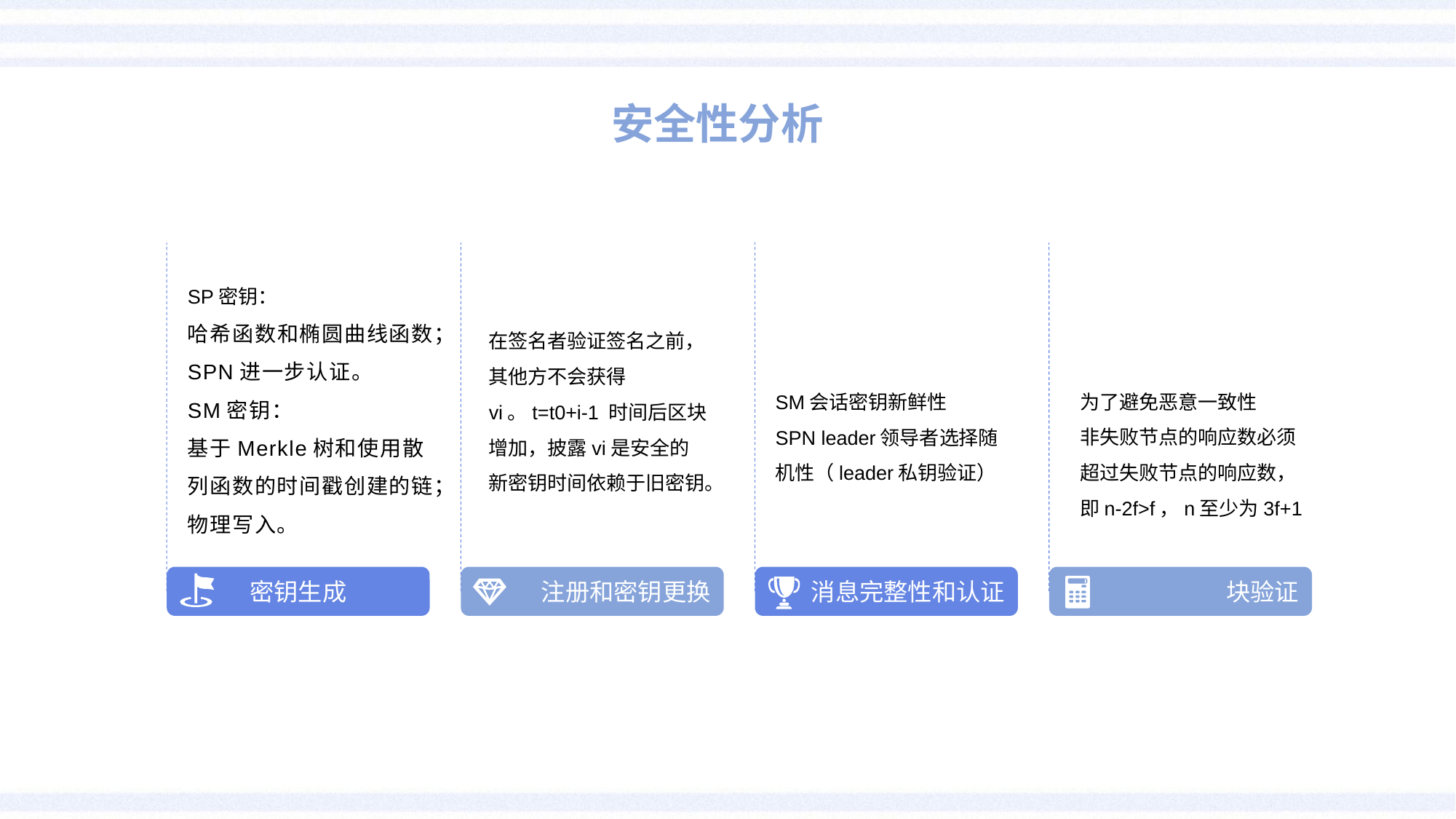

# 安全性分析
SP密钥：
哈希函数和椭圆曲线函数；
SPN进一步认证。
SM密钥：
基于Merkle树和使用散列函数的时间戳创建的链；
物理写入。

在签名者验证签名之前，其他方不会获得vi。t=t0+i-1 时间后区块增加，披露vi是安全的
新密钥时间依赖于旧密钥。
SM会话密钥新鲜性
SPN leader领导者选择随机性（leader私钥验证）
为了避免恶意一致性
非失败节点的响应数必须超过失败节点的响应数，即n-2f>f，n至少为3f+1
密钥生成

注册和密钥更换

消息完整性和认证

块验证